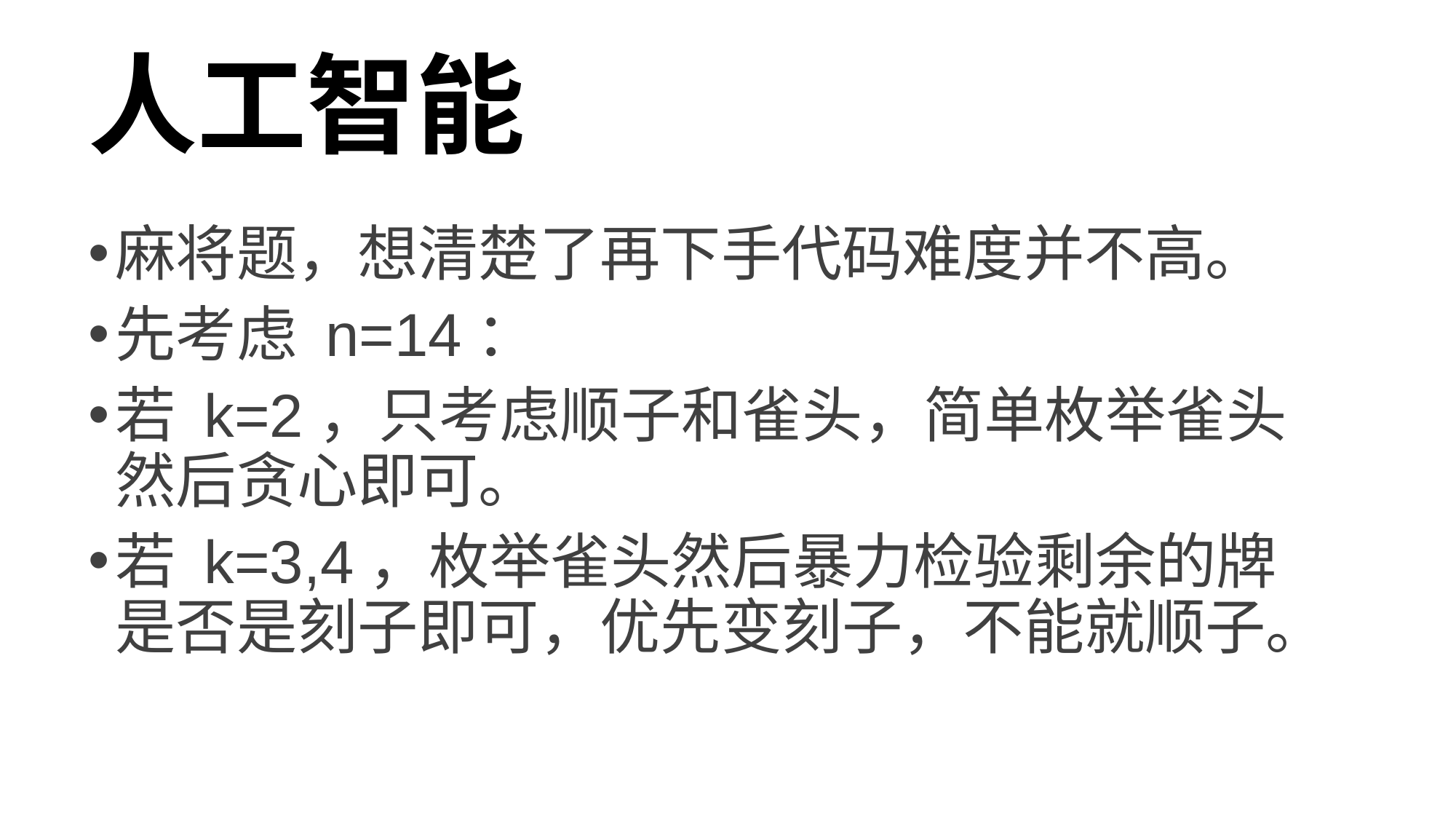

# 人工智能
麻将题，想清楚了再下手代码难度并不高。
先考虑 n=14：
若 k=2，只考虑顺子和雀头，简单枚举雀头然后贪心即可。
若 k=3,4，枚举雀头然后暴力检验剩余的牌是否是刻子即可，优先变刻子，不能就顺子。